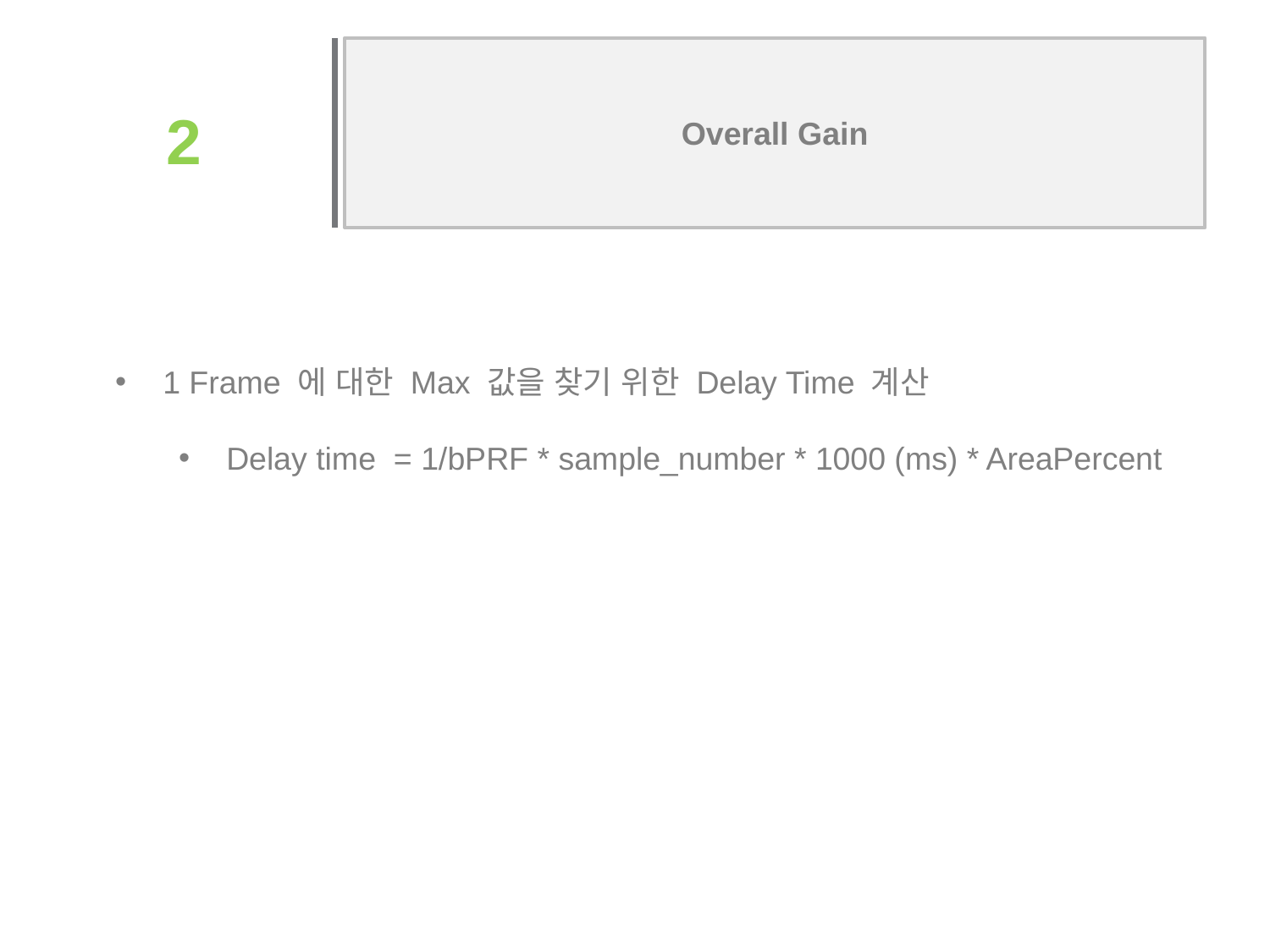

# 2
Overall Gain
1 Frame 에 대한 Max 값을 찾기 위한 Delay Time 계산

Delay time  = 1/bPRF * sample_number * 1000 (ms) * AreaPercent